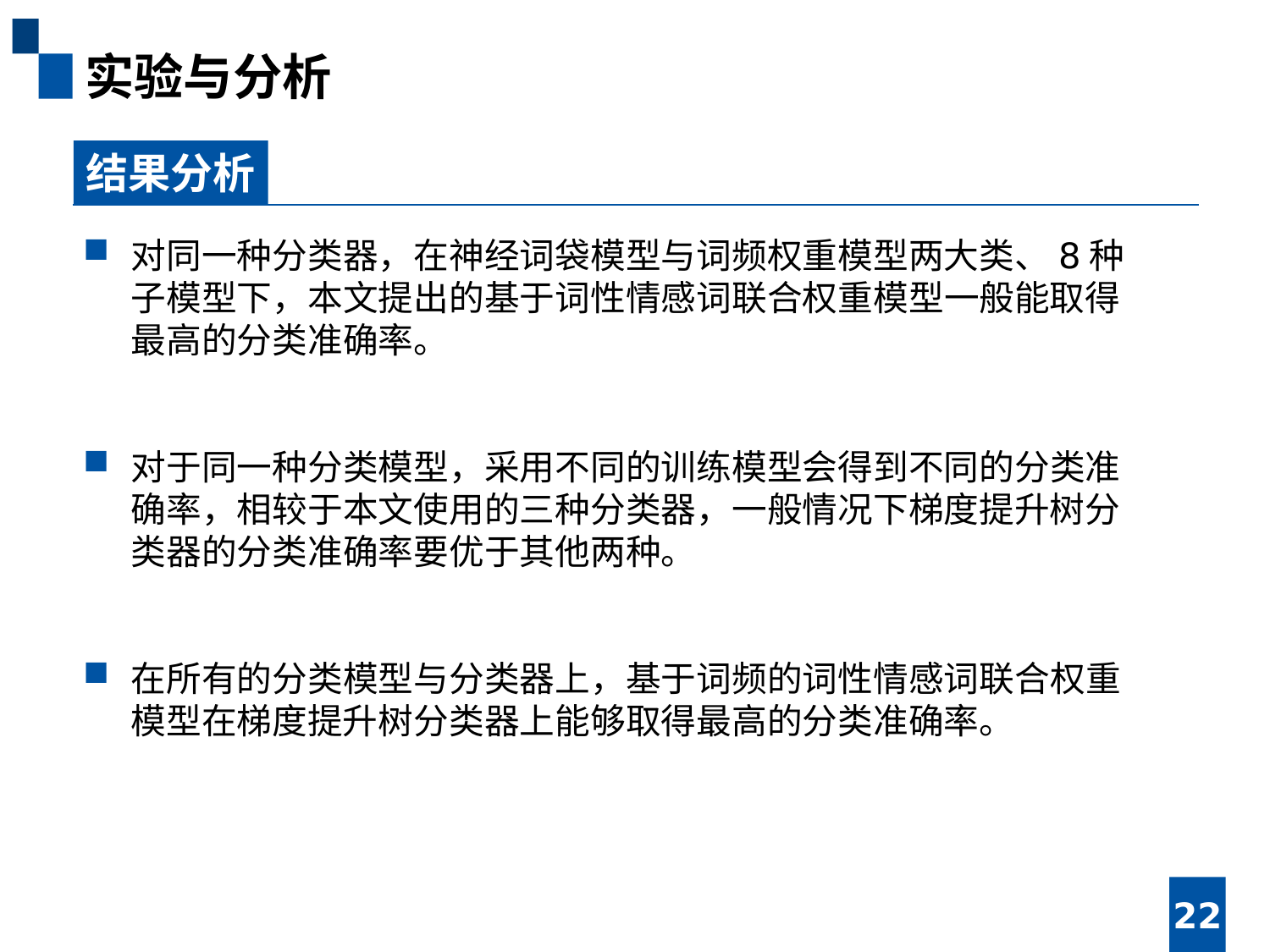

实验与分析
结果分析
对同一种分类器，在神经词袋模型与词频权重模型两大类、8种子模型下，本文提出的基于词性情感词联合权重模型一般能取得最高的分类准确率。

对于同一种分类模型，采用不同的训练模型会得到不同的分类准确率，相较于本文使用的三种分类器，一般情况下梯度提升树分类器的分类准确率要优于其他两种。

在所有的分类模型与分类器上，基于词频的词性情感词联合权重模型在梯度提升树分类器上能够取得最高的分类准确率。

22